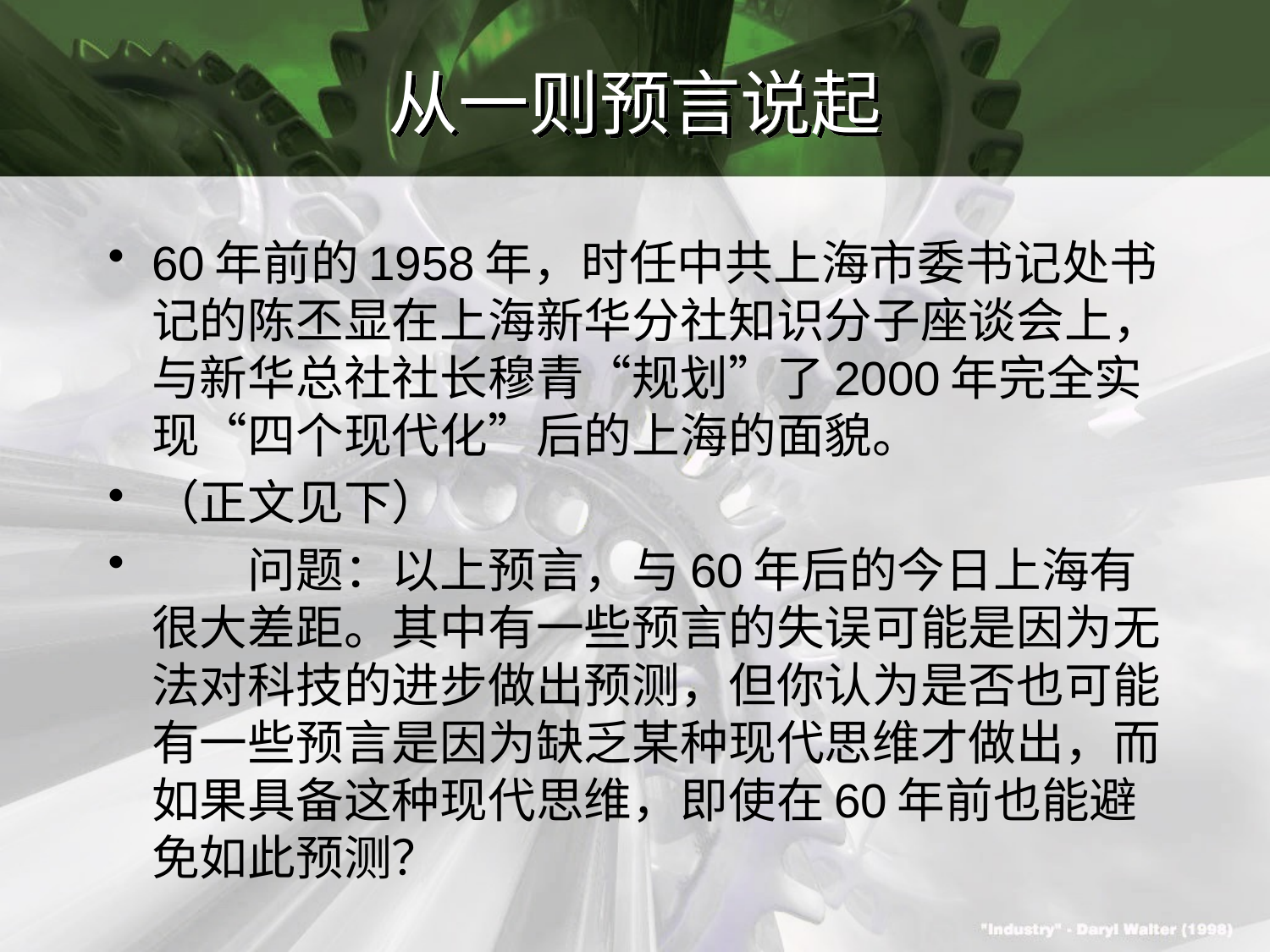

# 从一则预言说起
60年前的1958年，时任中共上海市委书记处书记的陈丕显在上海新华分社知识分子座谈会上，与新华总社社长穆青“规划”了2000年完全实现“四个现代化”后的上海的面貌。
（正文见下）
　　问题：以上预言，与60年后的今日上海有很大差距。其中有一些预言的失误可能是因为无法对科技的进步做出预测，但你认为是否也可能有一些预言是因为缺乏某种现代思维才做出，而如果具备这种现代思维，即使在60年前也能避免如此预测？